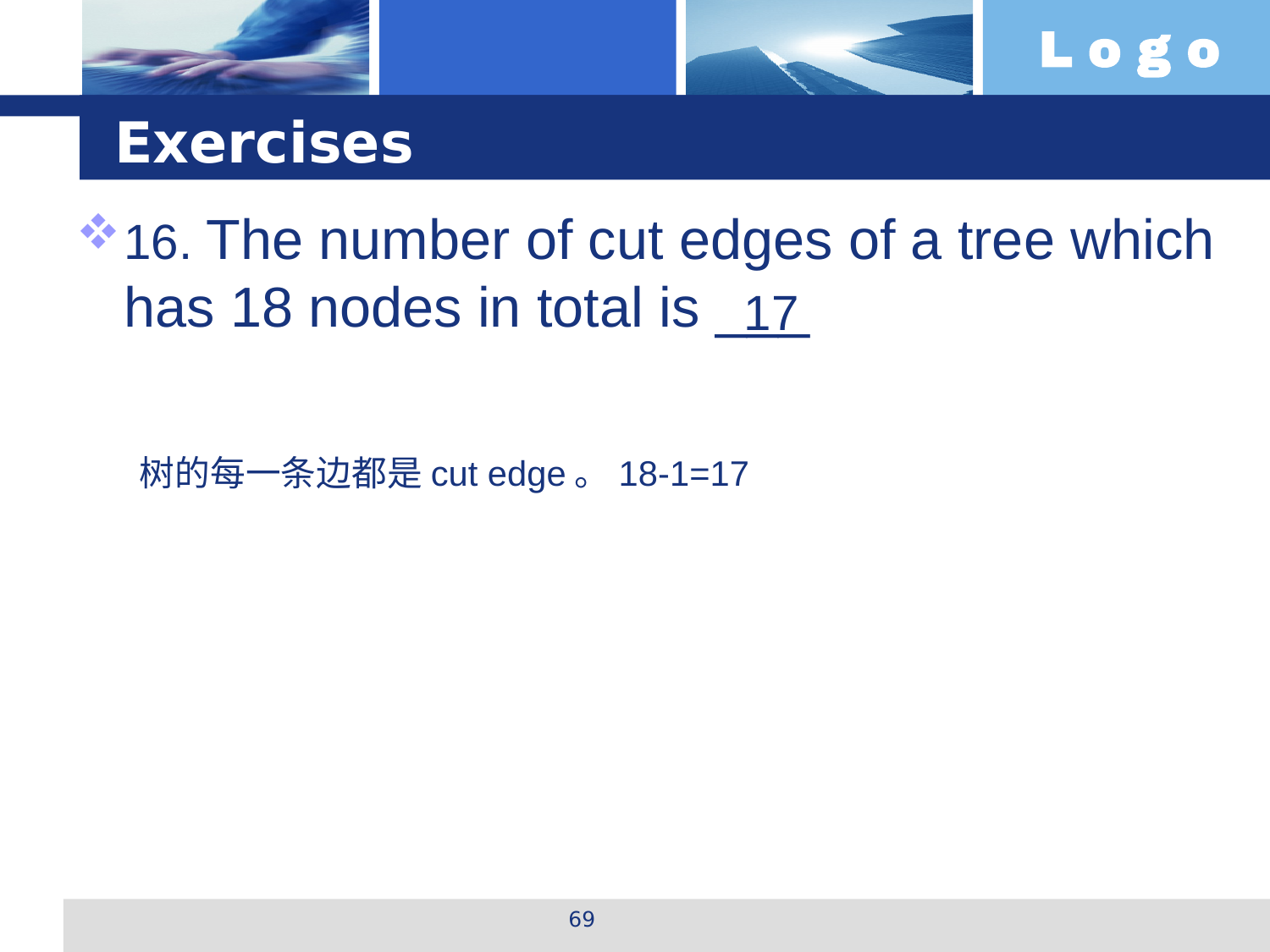

# Exercises
16. The number of cut edges of a tree which has 18 nodes in total is ___

17
树的每一条边都是cut edge。18-1=17
69